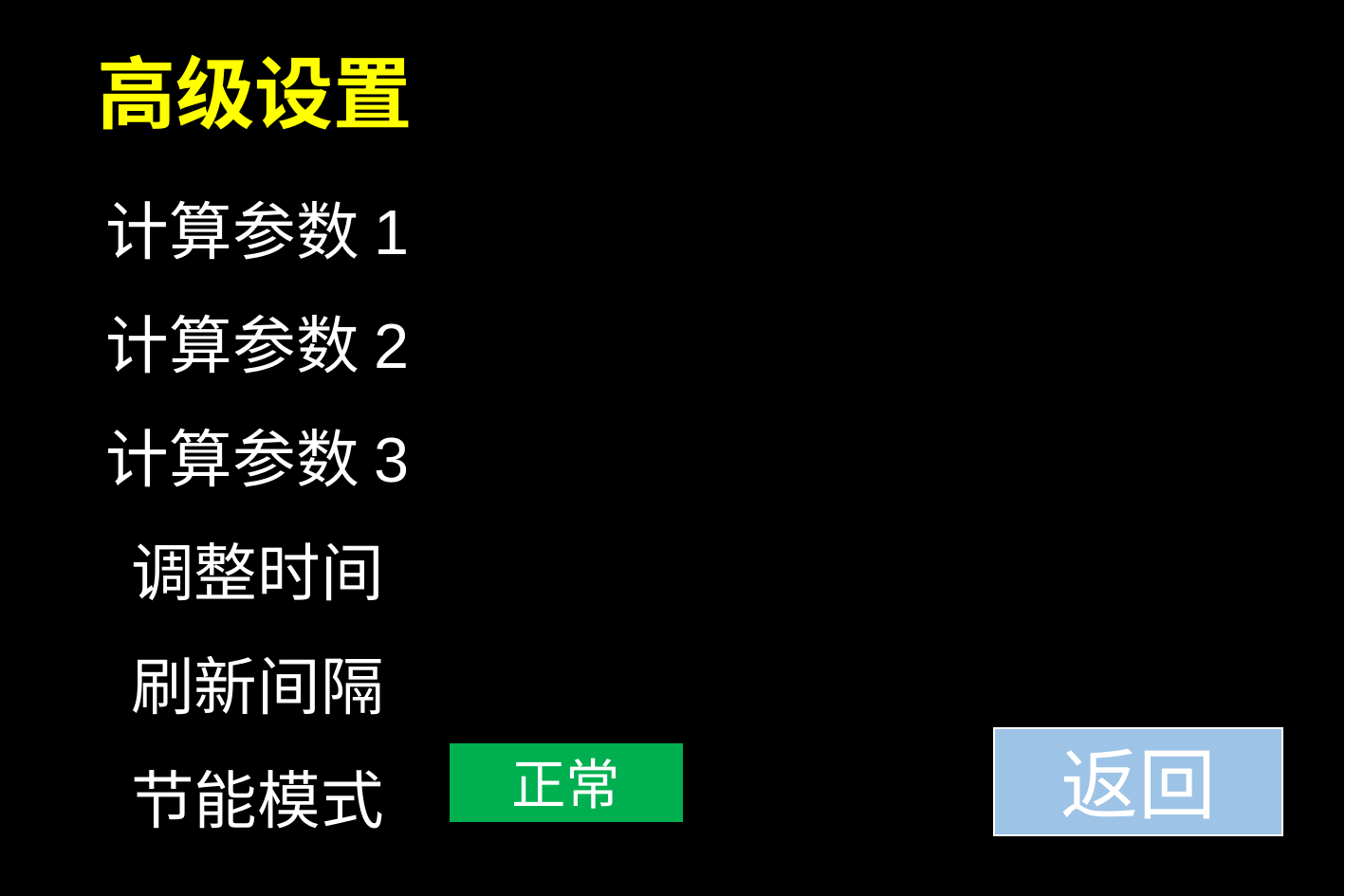

高级设置
计算参数1
计算参数2
计算参数3
调整时间
刷新间隔
节能模式
返回
正常